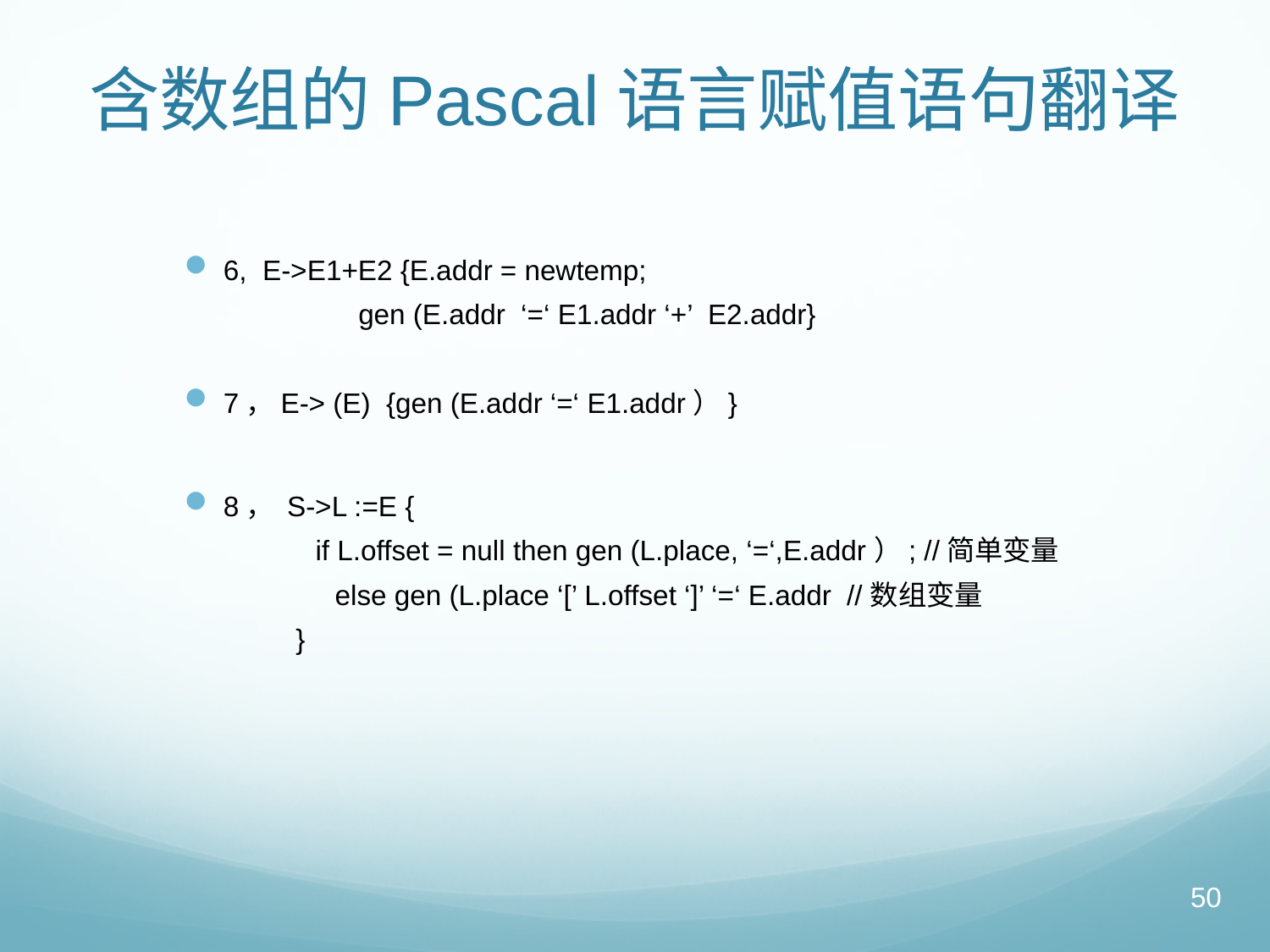

# 含数组的Pascal语言赋值语句翻译
6,  E->E1+E2 {E.addr = newtemp;
            gen (E.addr  ‘=‘ E1.addr ‘+’  E2.addr}

7，E-> (E)  {gen (E.addr ‘=‘ E1.addr）}

8， S->L :=E {
                 if L.offset = null then gen (L.place, ‘=‘,E.addr）; //简单变量
         else gen (L.place ‘[’ L.offset ‘]’ ‘=‘ E.addr  //数组变量
    }
50